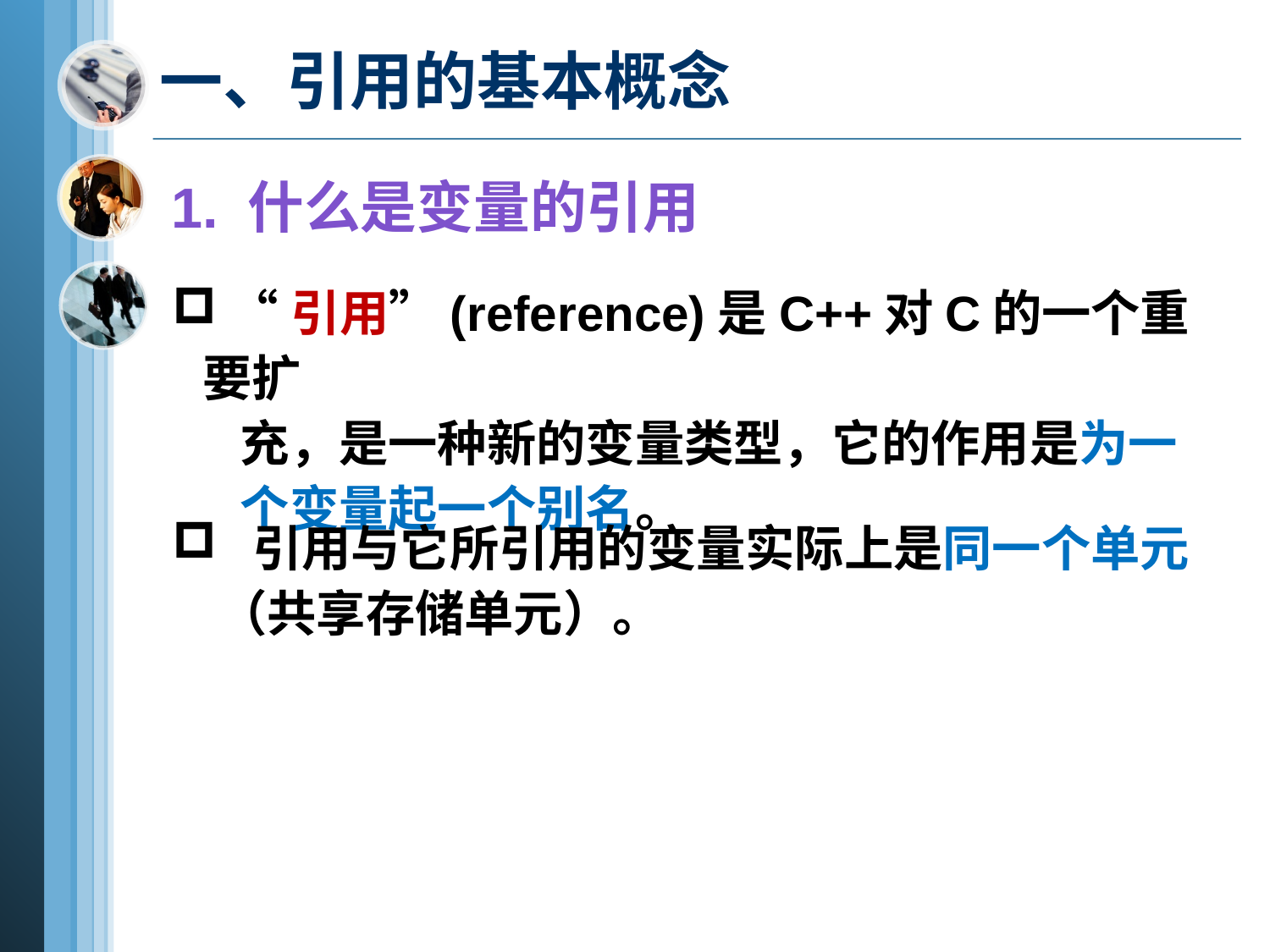

# 一、引用的基本概念
1. 什么是变量的引用
 “引用”(reference)是C++对C的一个重要扩
     充，是一种新的变量类型，它的作用是为一
     个变量起一个别名。
  引用与它所引用的变量实际上是同一个单元
   （共享存储单元）。